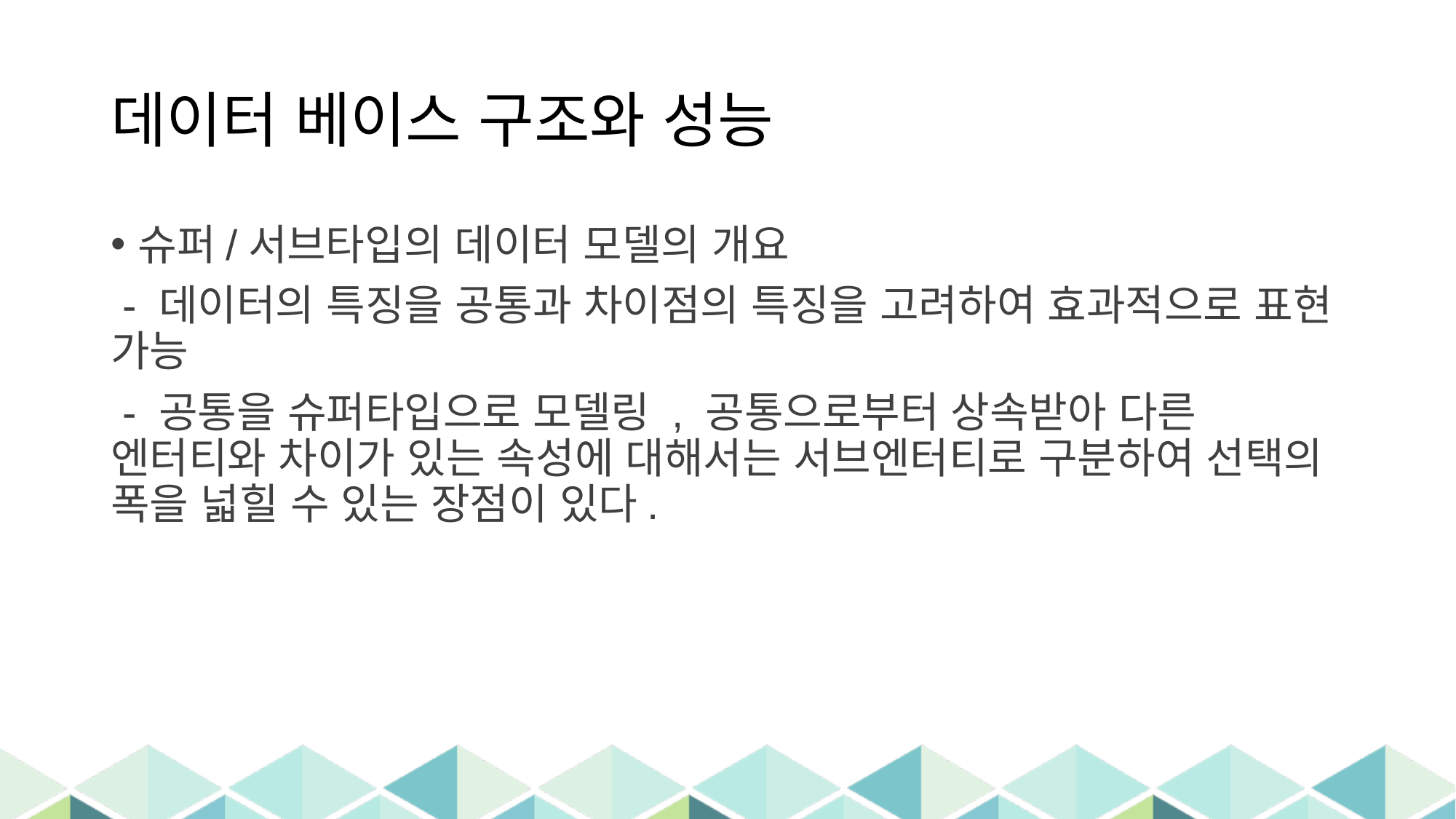

# 데이터 베이스 구조와 성능
슈퍼/서브타입의 데이터 모델의 개요
 - 데이터의 특징을 공통과 차이점의 특징을 고려하여 효과적으로 표현 가능
 - 공통을 슈퍼타입으로 모델링 , 공통으로부터 상속받아 다른 엔터티와 차이가 있는 속성에 대해서는 서브엔터티로 구분하여 선택의 폭을 넓힐 수 있는 장점이 있다.